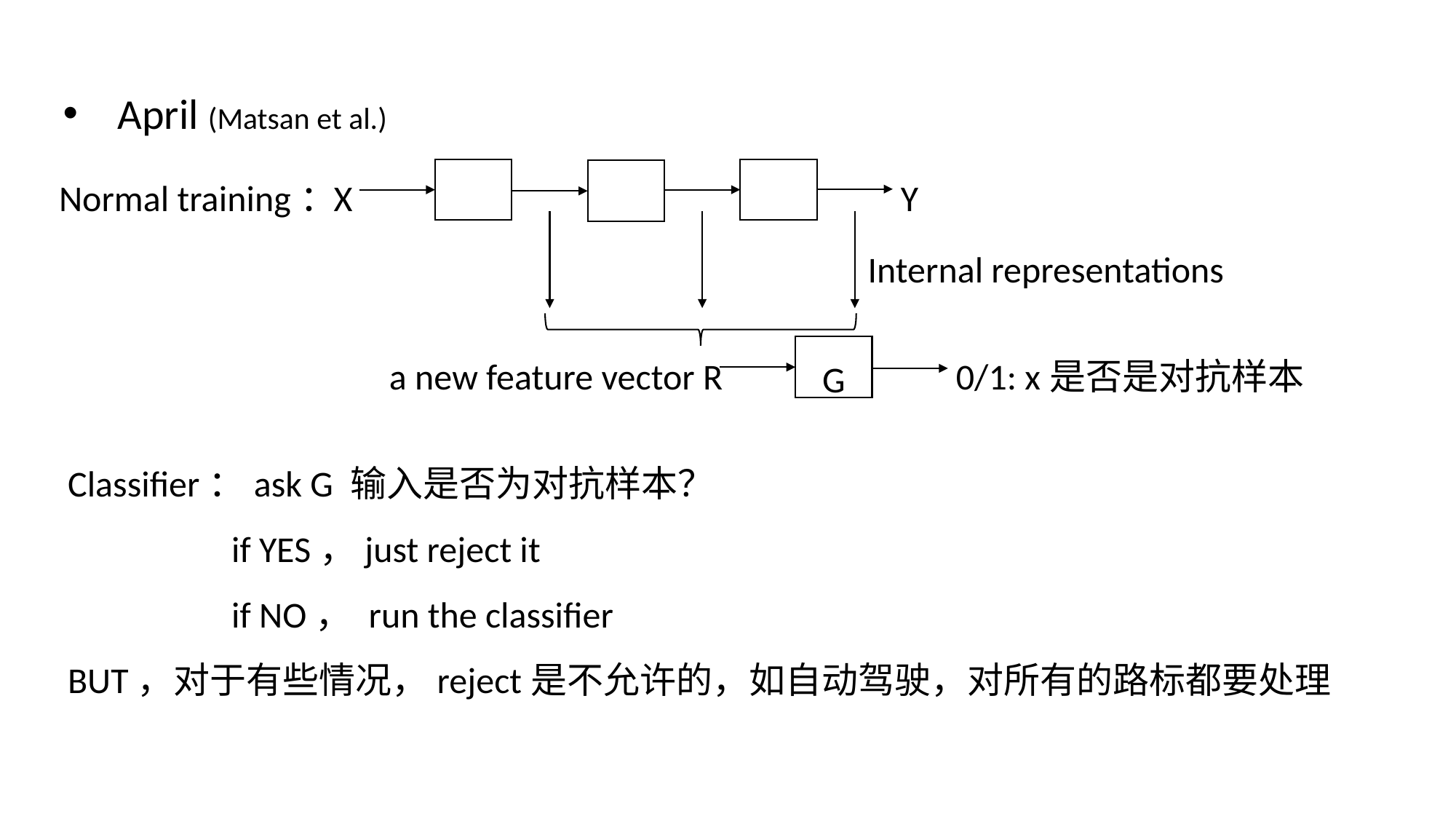

April (Matsan et al.)
Normal training：
X
Y

Internal representations
a new feature vector R
0/1: x是否是对抗样本
G
Classifier：ask G 输入是否为对抗样本？
                    if YES，just reject it
                    if NO， run the classifier
BUT，对于有些情况，reject是不允许的，如自动驾驶，对所有的路标都要处理